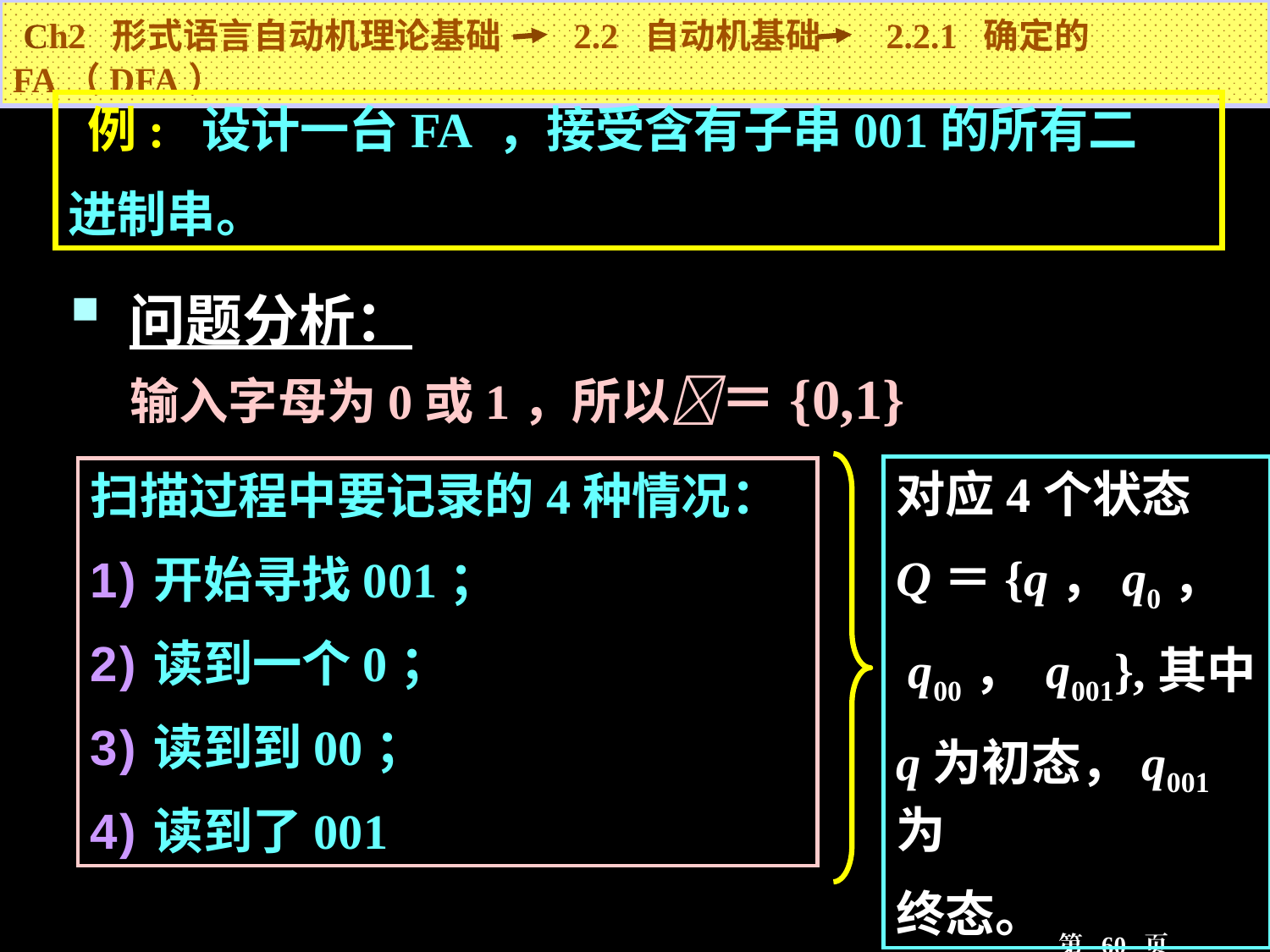

Ch2  形式语言自动机理论基础        2.2  自动机基础       2.2.1  确定的FA（DFA）

 例:  设计一台FA ，接受含有子串001的所有二
进制串。
 问题分析：
输入字母为0或1，所以∑＝{0,1}

对应4个状态
Q＝{q，q0，
 q00， q001},其中
q为初态，q001为
终态。
扫描过程中要记录的4种情况：
开始寻找001；
读到一个0；
读到到00；
读到了001